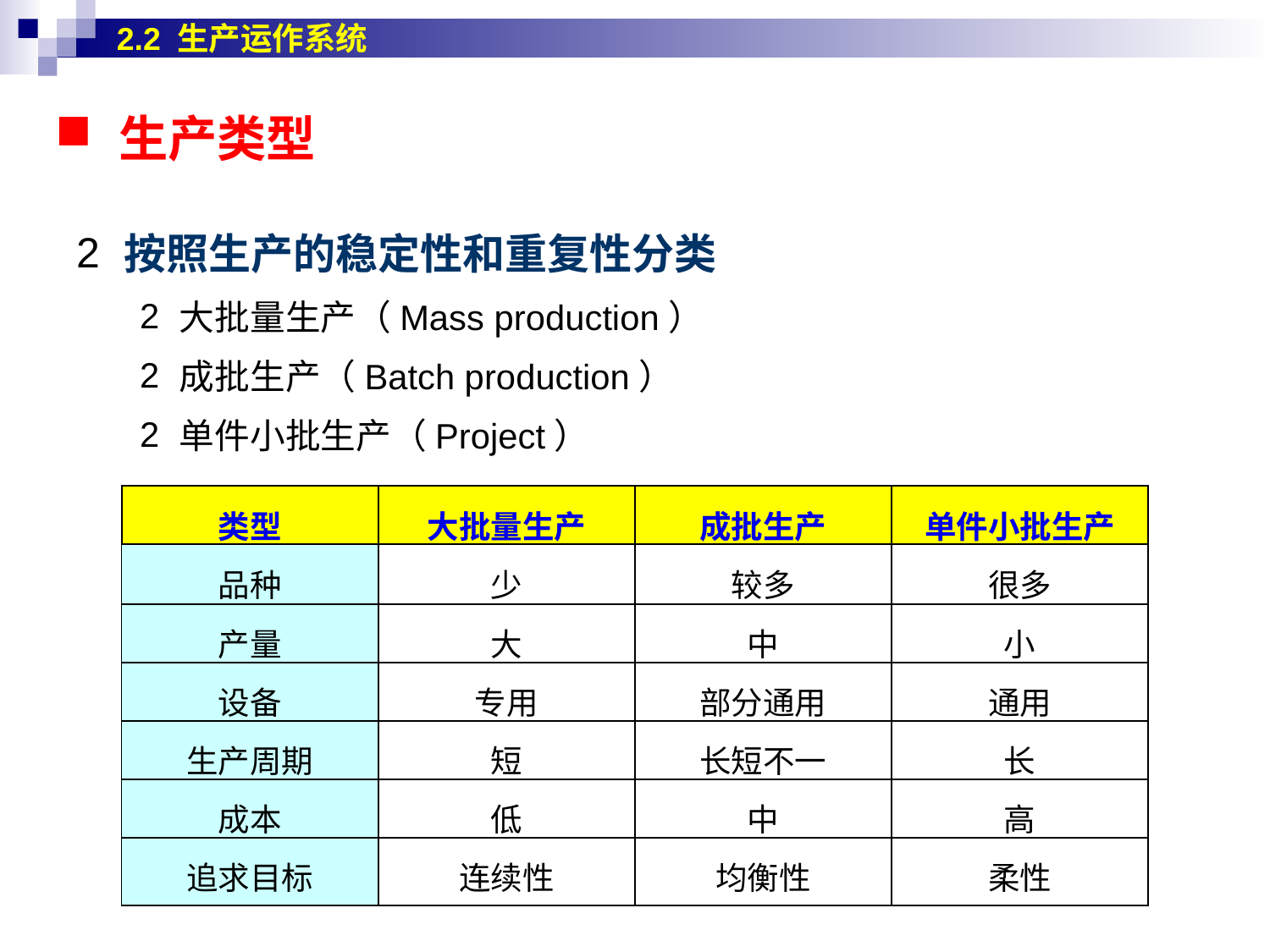

2.2 生产运作系统
# 生产类型
按照生产的稳定性和重复性分类
大批量生产（Mass production）
成批生产（Batch production）
单件小批生产（Project）
| 类型 | 大批量生产 | 成批生产 | 单件小批生产 |
| --- | --- | --- | --- |
| 品种 | 少 | 较多 | 很多 |
| 产量 | 大 | 中 | 小 |
| 设备 | 专用 | 部分通用 | 通用 |
| 生产周期 | 短 | 长短不一 | 长 |
| 成本 | 低 | 中 | 高 |
| 追求目标 | 连续性 | 均衡性 | 柔性 |